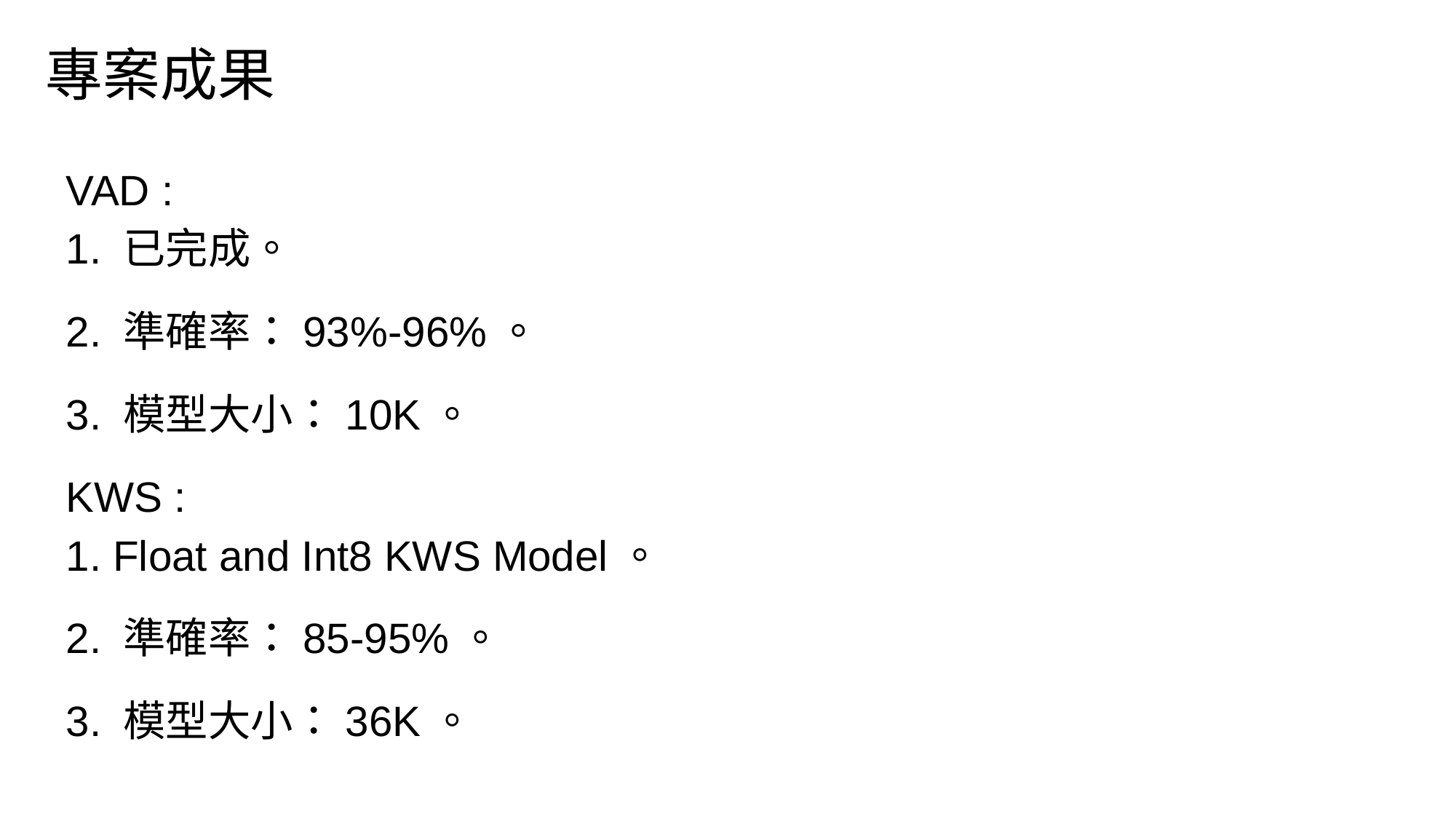

# 專案成果
VAD :
1. 已完成。
2. 準確率：93%-96%。
3. 模型大小：10K。
KWS :
1. Float and Int8 KWS Model。
2. 準確率：85-95%。
3. 模型大小：36K。